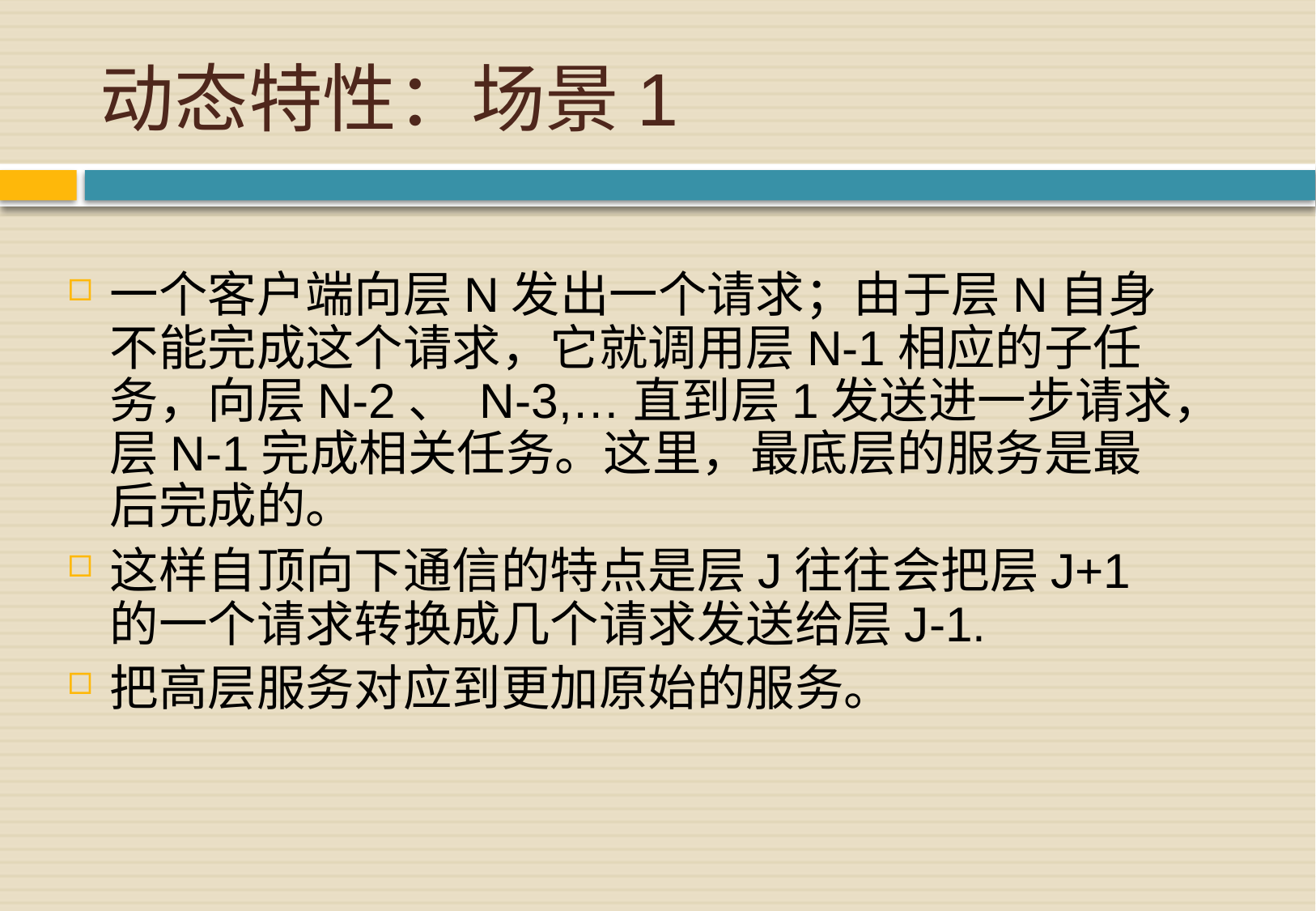

# 动态特性：场景1
一个客户端向层N发出一个请求；由于层N自身不能完成这个请求，它就调用层N-1相应的子任务，向层N-2、 N-3,…直到层1发送进一步请求，层N-1完成相关任务。这里，最底层的服务是最后完成的。
这样自顶向下通信的特点是层J往往会把层J+1的一个请求转换成几个请求发送给层J-1.
把高层服务对应到更加原始的服务。